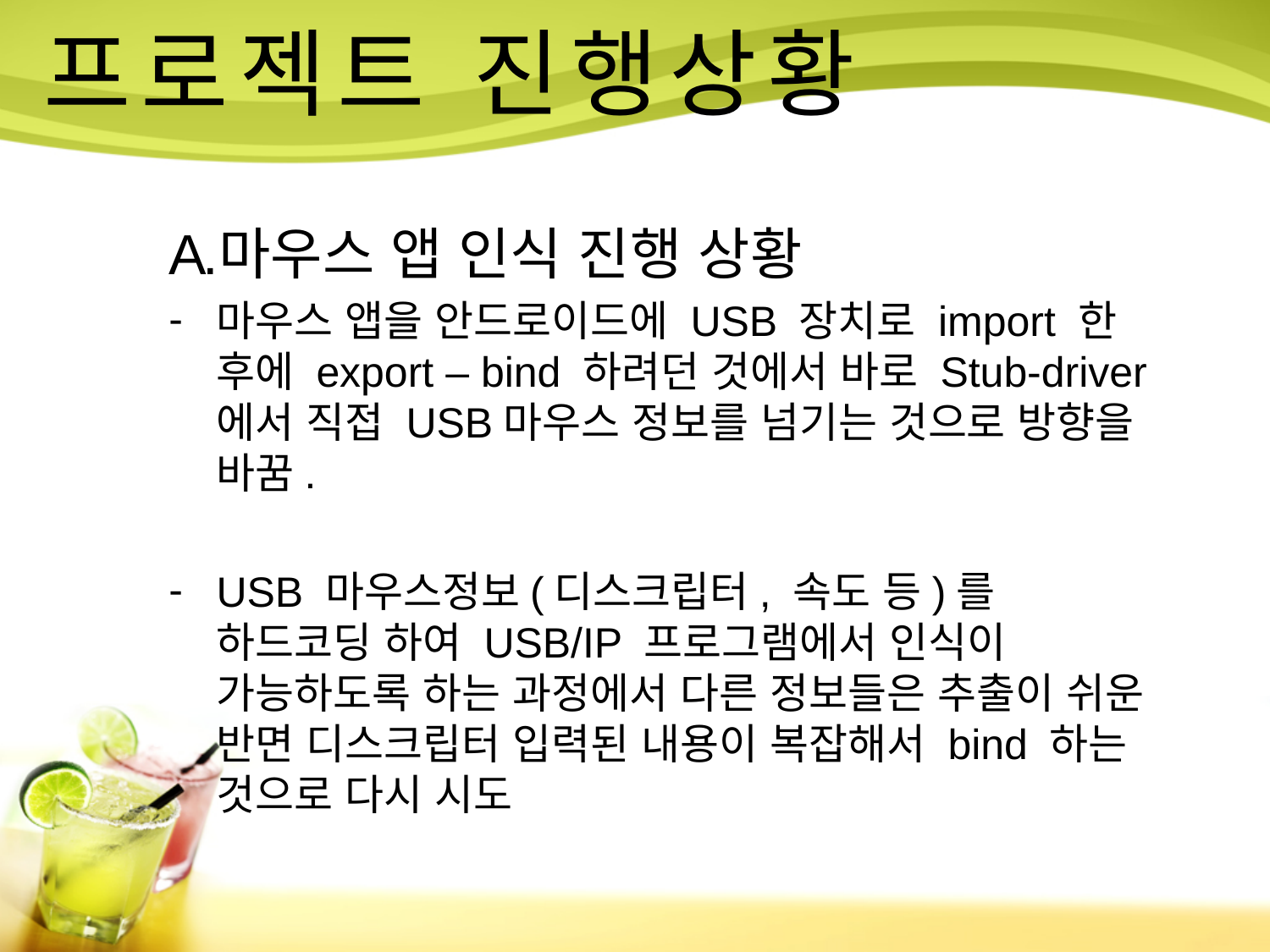

# 프로젝트 진행상황
마우스 앱 인식 진행 상황
마우스 앱을 안드로이드에 USB 장치로 import 한 후에 export – bind 하려던 것에서 바로 Stub-driver에서 직접 USB마우스 정보를 넘기는 것으로 방향을 바꿈.

USB 마우스정보(디스크립터, 속도 등)를 하드코딩 하여 USB/IP 프로그램에서 인식이 가능하도록 하는 과정에서 다른 정보들은 추출이 쉬운 반면 디스크립터 입력된 내용이 복잡해서 bind 하는 것으로 다시 시도